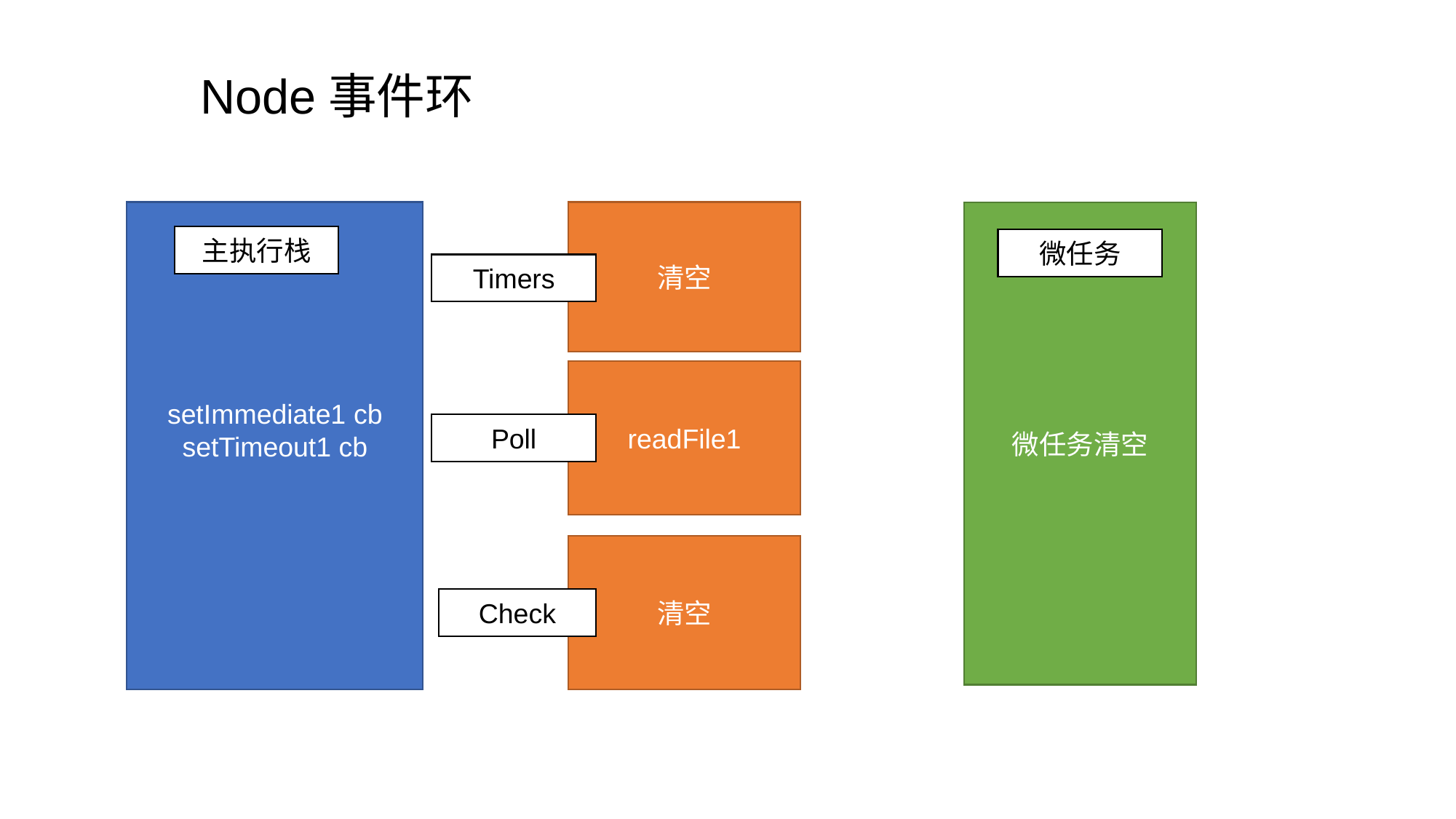

Node事件环
setImmediate1 cb
setTimeout1 cb

清空
微任务清空
主执行栈
微任务
Timers
readFile1
Poll
清空
Check